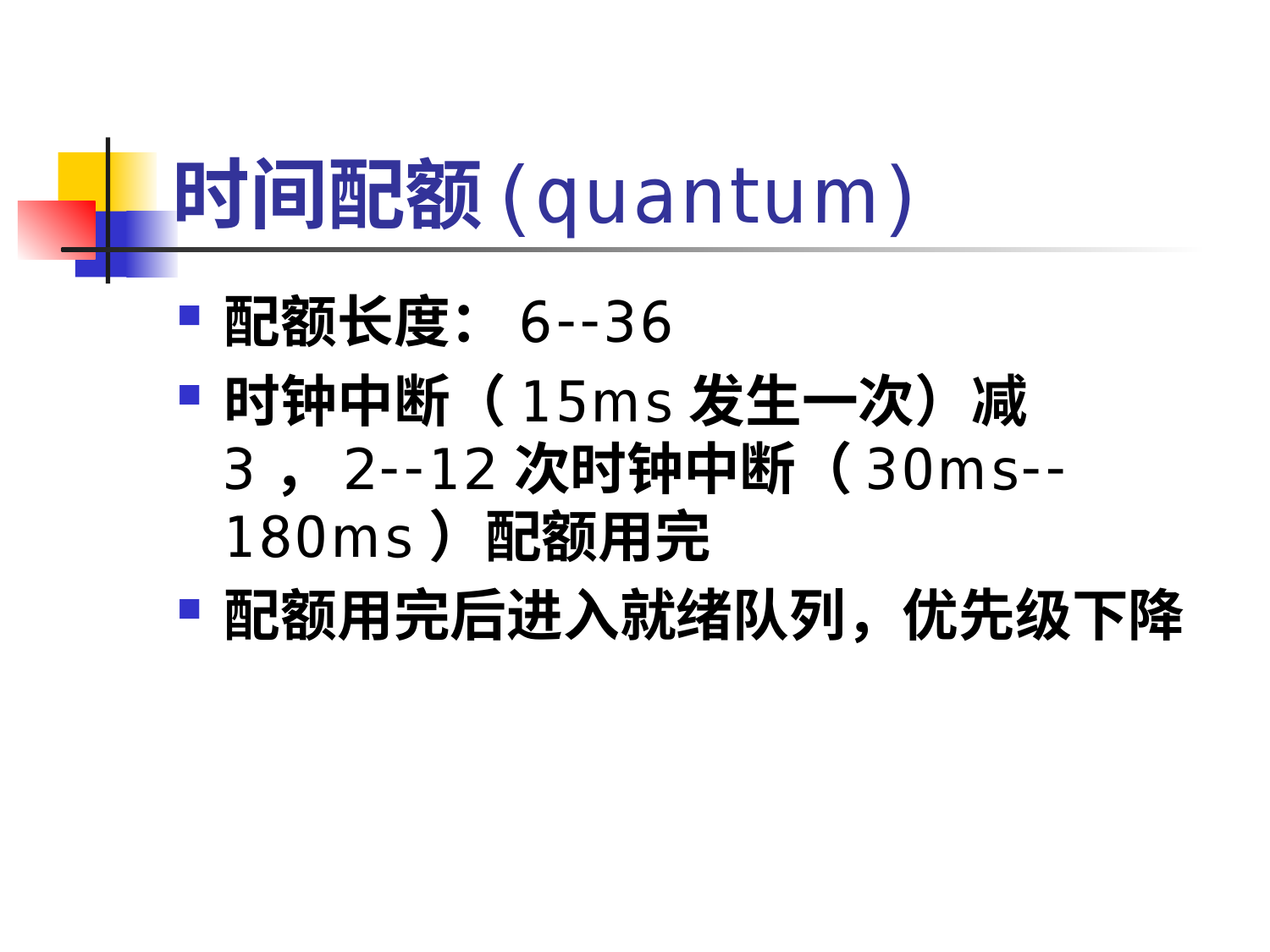

# 时间配额(quantum)
配额长度：6--36
时钟中断（15ms发生一次）减3，2--12次时钟中断（30ms--180ms）配额用完
配额用完后进入就绪队列，优先级下降